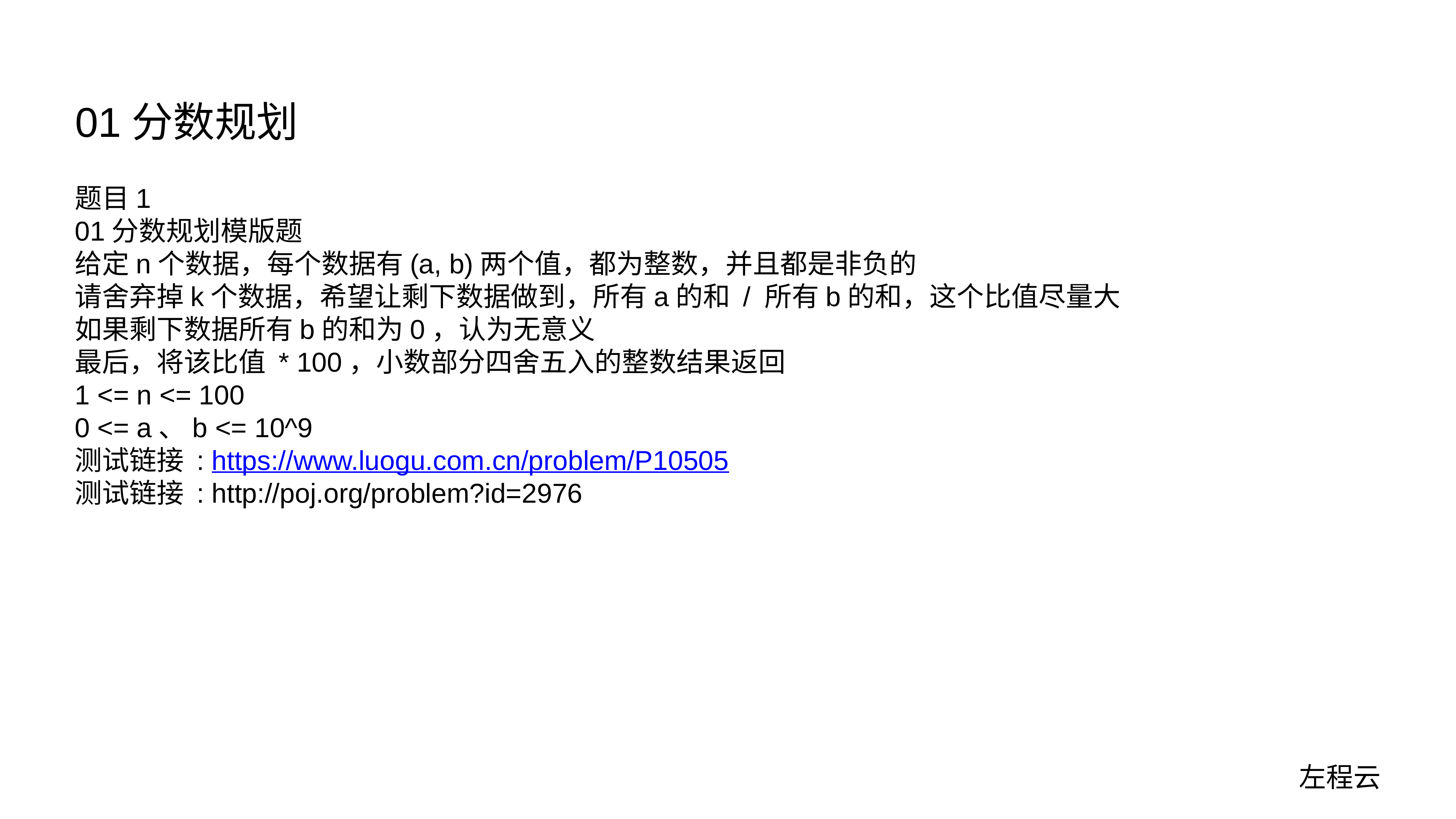

# 01分数规划
题目1
01分数规划模版题
给定n个数据，每个数据有(a, b)两个值，都为整数，并且都是非负的
请舍弃掉k个数据，希望让剩下数据做到，所有a的和 / 所有b的和，这个比值尽量大
如果剩下数据所有b的和为0，认为无意义
最后，将该比值 * 100，小数部分四舍五入的整数结果返回
1 <= n <= 100
0 <= a、b <= 10^9
测试链接 : https://www.luogu.com.cn/problem/P10505
测试链接 : http://poj.org/problem?id=2976
左程云